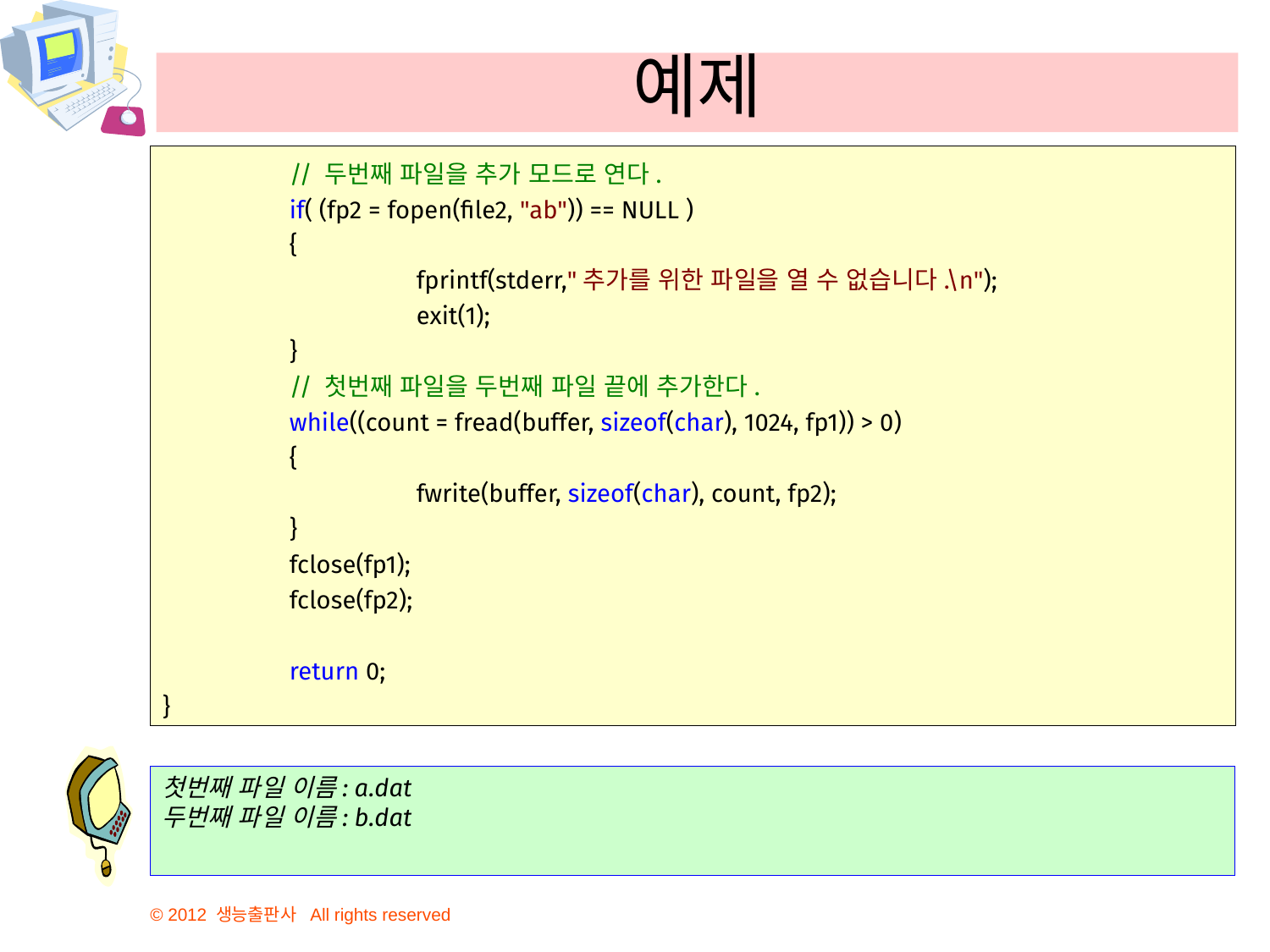

# 예제
	// 두번째 파일을 추가 모드로 연다.
	if( (fp2 = fopen(file2, "ab")) == NULL )
	{
		fprintf(stderr,"추가를 위한 파일을 열 수 없습니다.\n");
		exit(1);
	}
	// 첫번째 파일을 두번째 파일 끝에 추가한다.
	while((count = fread(buffer, sizeof(char), 1024, fp1)) > 0)
	{
		fwrite(buffer, sizeof(char), count, fp2);
	}
	fclose(fp1);
	fclose(fp2);

	return 0;
}

첫번째 파일 이름: a.dat
두번째 파일 이름: b.dat